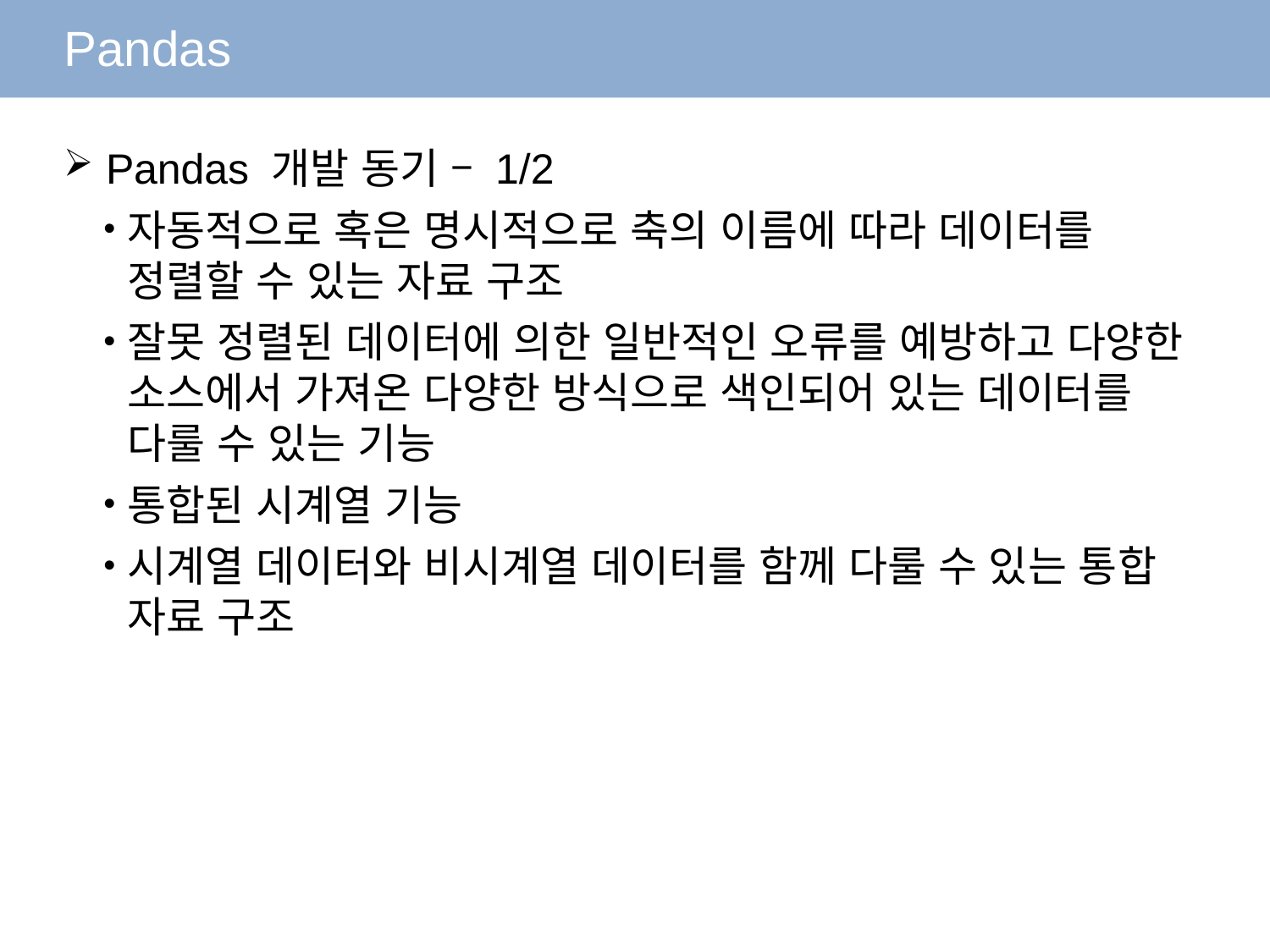

# Pandas
 Pandas 개발 동기 – 1/2
자동적으로 혹은 명시적으로 축의 이름에 따라 데이터를 정렬할 수 있는 자료 구조
잘못 정렬된 데이터에 의한 일반적인 오류를 예방하고 다양한 소스에서 가져온 다양한 방식으로 색인되어 있는 데이터를 다룰 수 있는 기능
통합된 시계열 기능
시계열 데이터와 비시계열 데이터를 함께 다룰 수 있는 통합 자료 구조